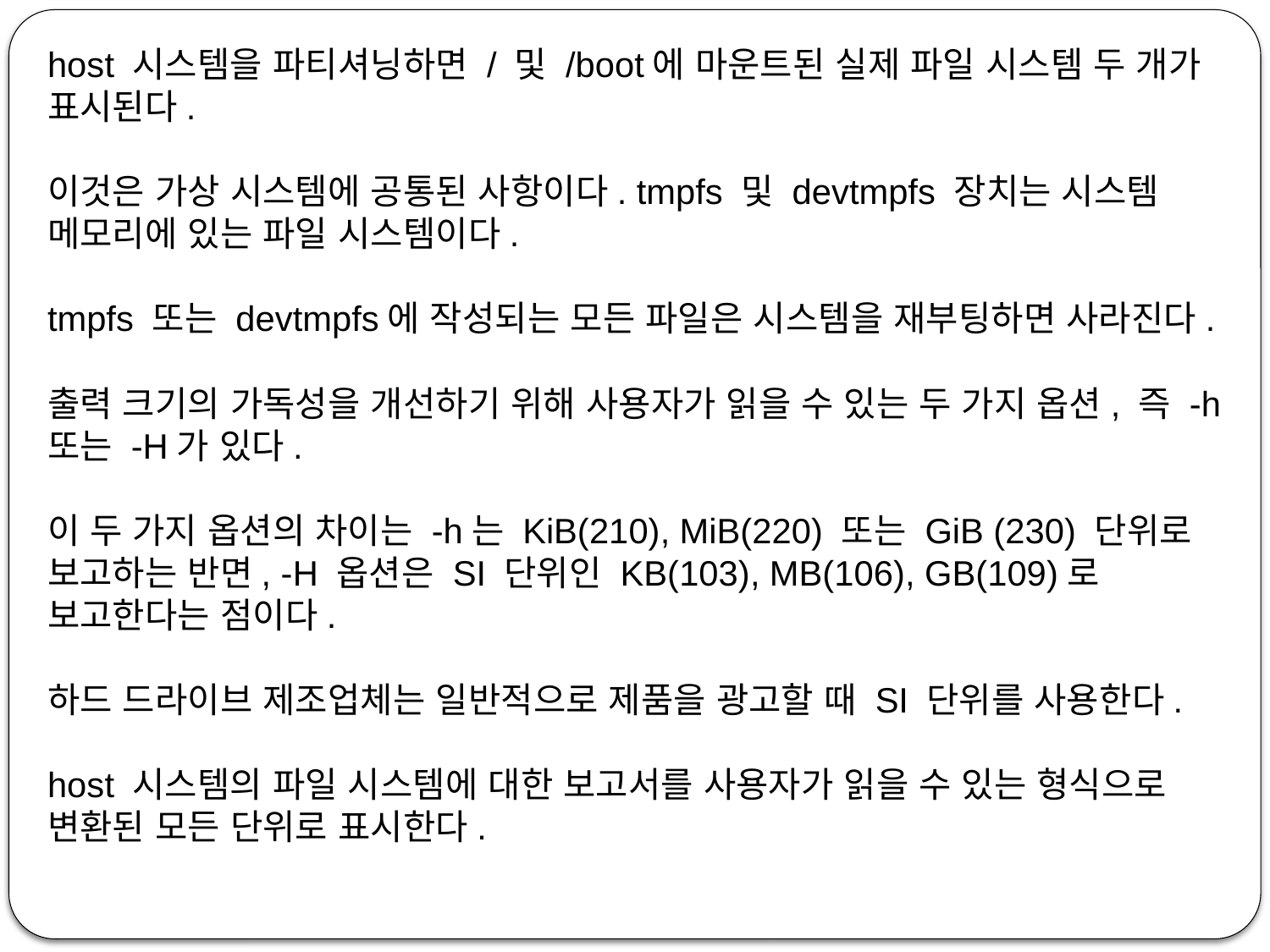

host 시스템을 파티셔닝하면 / 및 /boot에 마운트된 실제 파일 시스템 두 개가 표시된다.

이것은 가상 시스템에 공통된 사항이다. tmpfs 및 devtmpfs 장치는 시스템 메모리에 있는 파일 시스템이다.

tmpfs 또는 devtmpfs에 작성되는 모든 파일은 시스템을 재부팅하면 사라진다.

출력 크기의 가독성을 개선하기 위해 사용자가 읽을 수 있는 두 가지 옵션, 즉 -h 또는 -H가 있다.

이 두 가지 옵션의 차이는 -h는 KiB(210), MiB(220) 또는 GiB (230) 단위로 보고하는 반면, -H 옵션은 SI 단위인 KB(103), MB(106), GB(109)로 보고한다는 점이다.

하드 드라이브 제조업체는 일반적으로 제품을 광고할 때 SI 단위를 사용한다.

host 시스템의 파일 시스템에 대한 보고서를 사용자가 읽을 수 있는 형식으로 변환된 모든 단위로 표시한다.